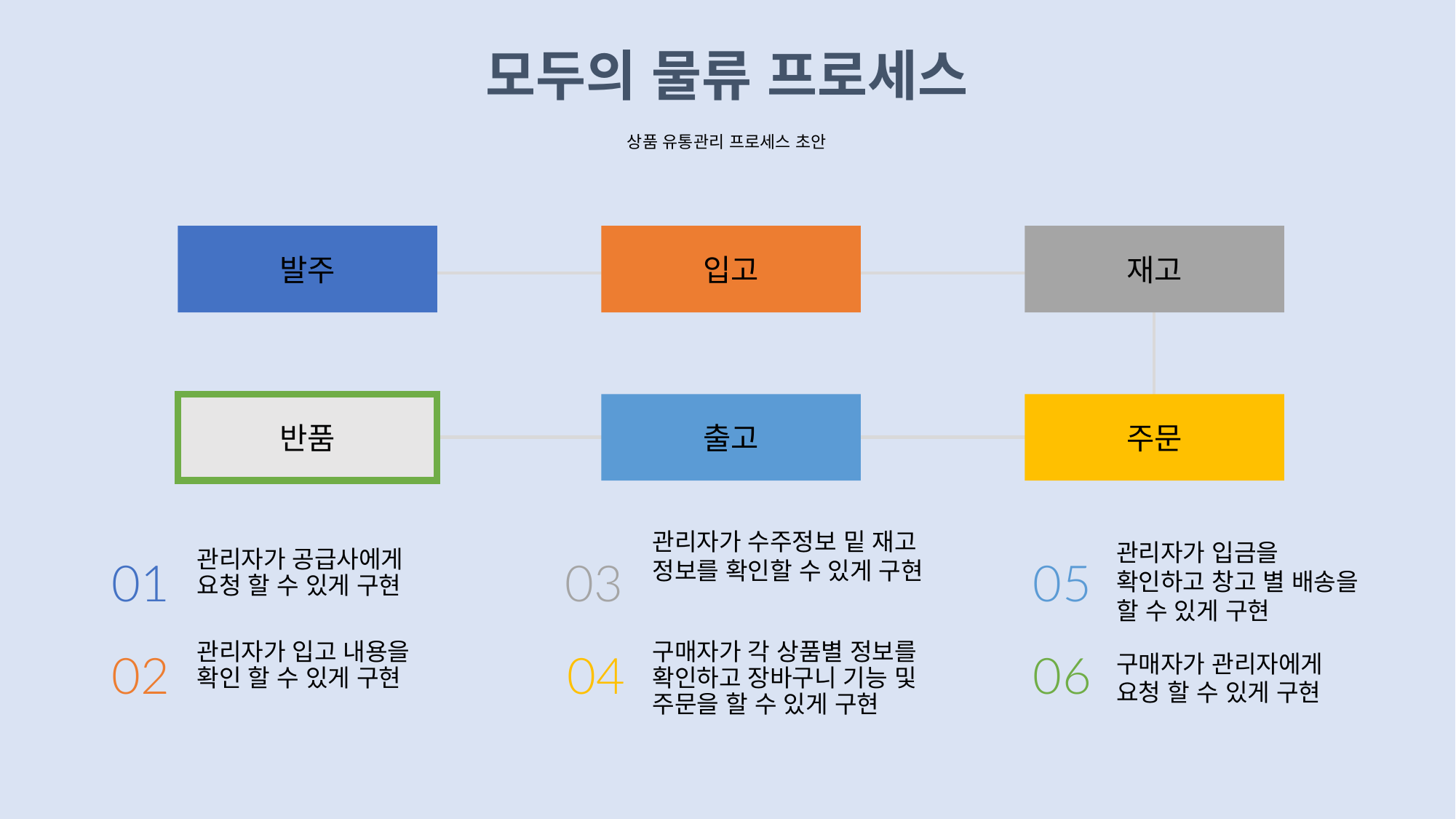

모두의 물류 프로세스
상품 유통관리 프로세스 초안
발주
입고
재고

반품
출고
주문
01
03
05
관리자가 수주정보 밑 재고 정보를 확인할 수 있게 구현
관리자가 입금을 확인하고 창고 별 배송을 할 수 있게 구현

관리자가 공급사에게 요청 할 수 있게 구현
02
04
06
관리자가 입고 내용을 확인 할 수 있게 구현
구매자가 각 상품별 정보를 확인하고 장바구니 기능 및 주문을 할 수 있게 구현
구매자가 관리자에게 요청 할 수 있게 구현